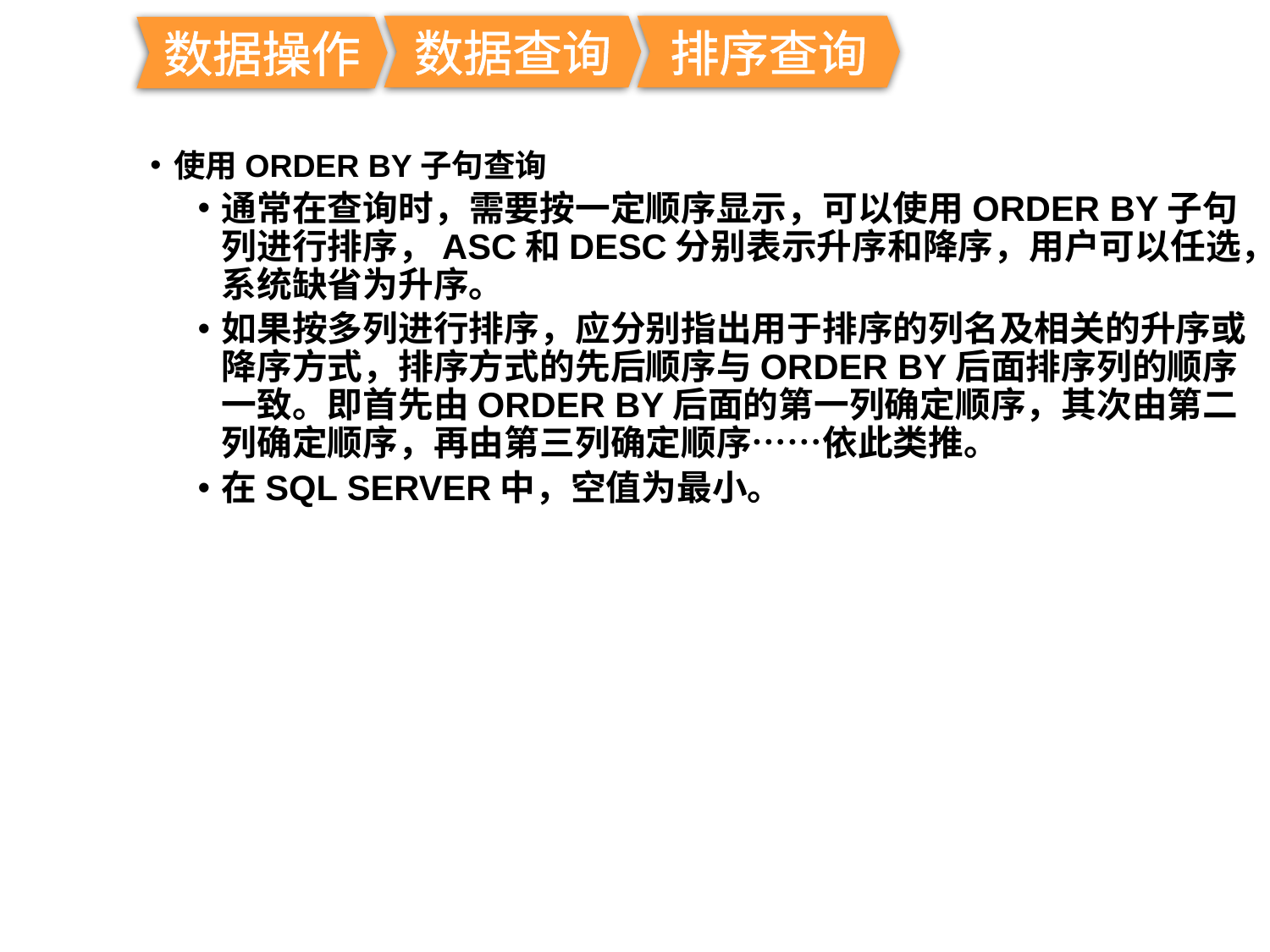

数据查询
排序查询
数据操作

使用ORDER BY子句查询
通常在查询时，需要按一定顺序显示，可以使用ORDER BY子句列进行排序，ASC和DESC分别表示升序和降序，用户可以任选，系统缺省为升序。
如果按多列进行排序，应分别指出用于排序的列名及相关的升序或降序方式，排序方式的先后顺序与ORDER BY后面排序列的顺序一致。即首先由ORDER BY后面的第一列确定顺序，其次由第二列确定顺序，再由第三列确定顺序……依此类推。
在SQL SERVER中，空值为最小。